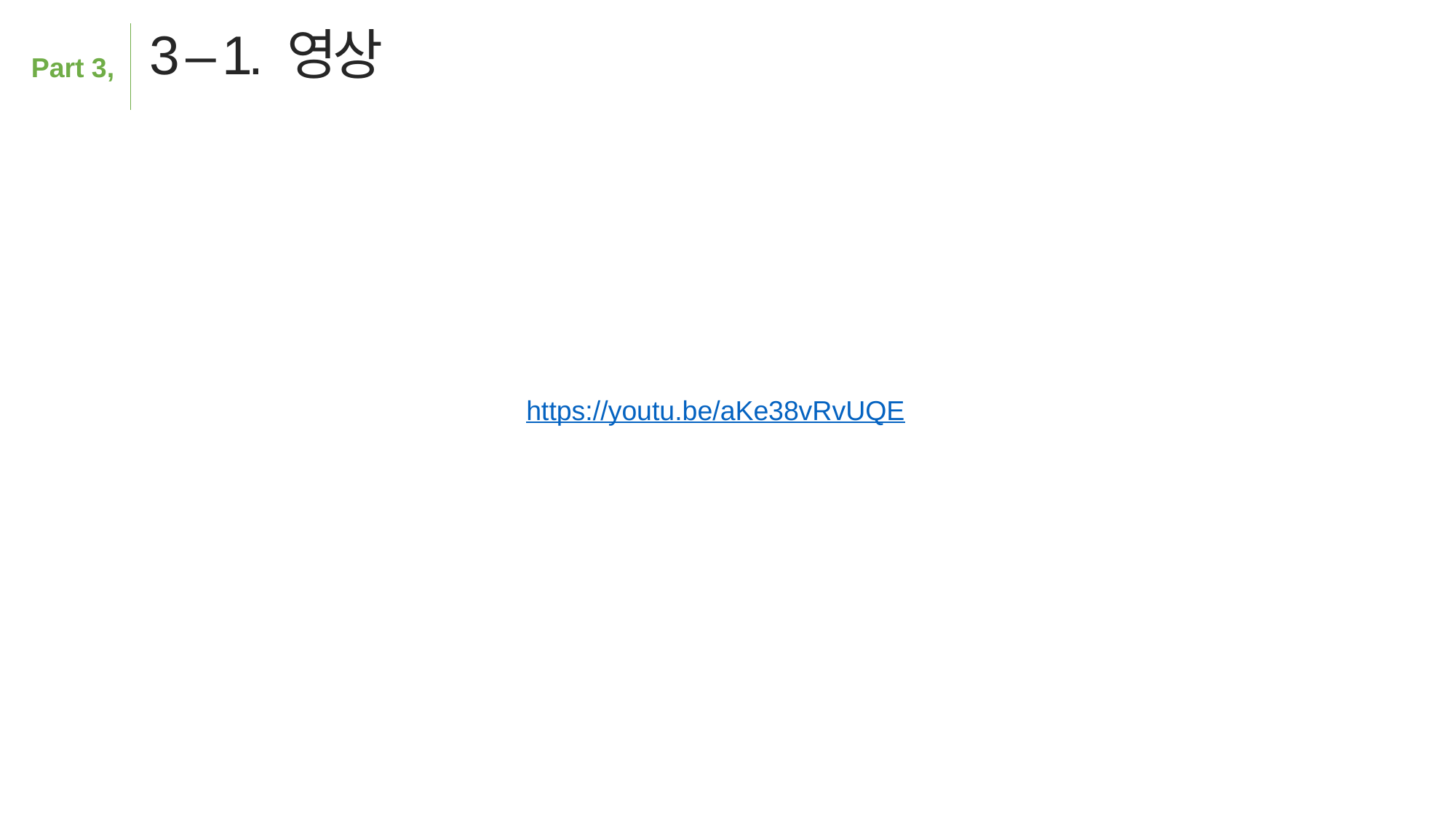

3 – 1. 영상
Part 3,
https://youtu.be/aKe38vRvUQE